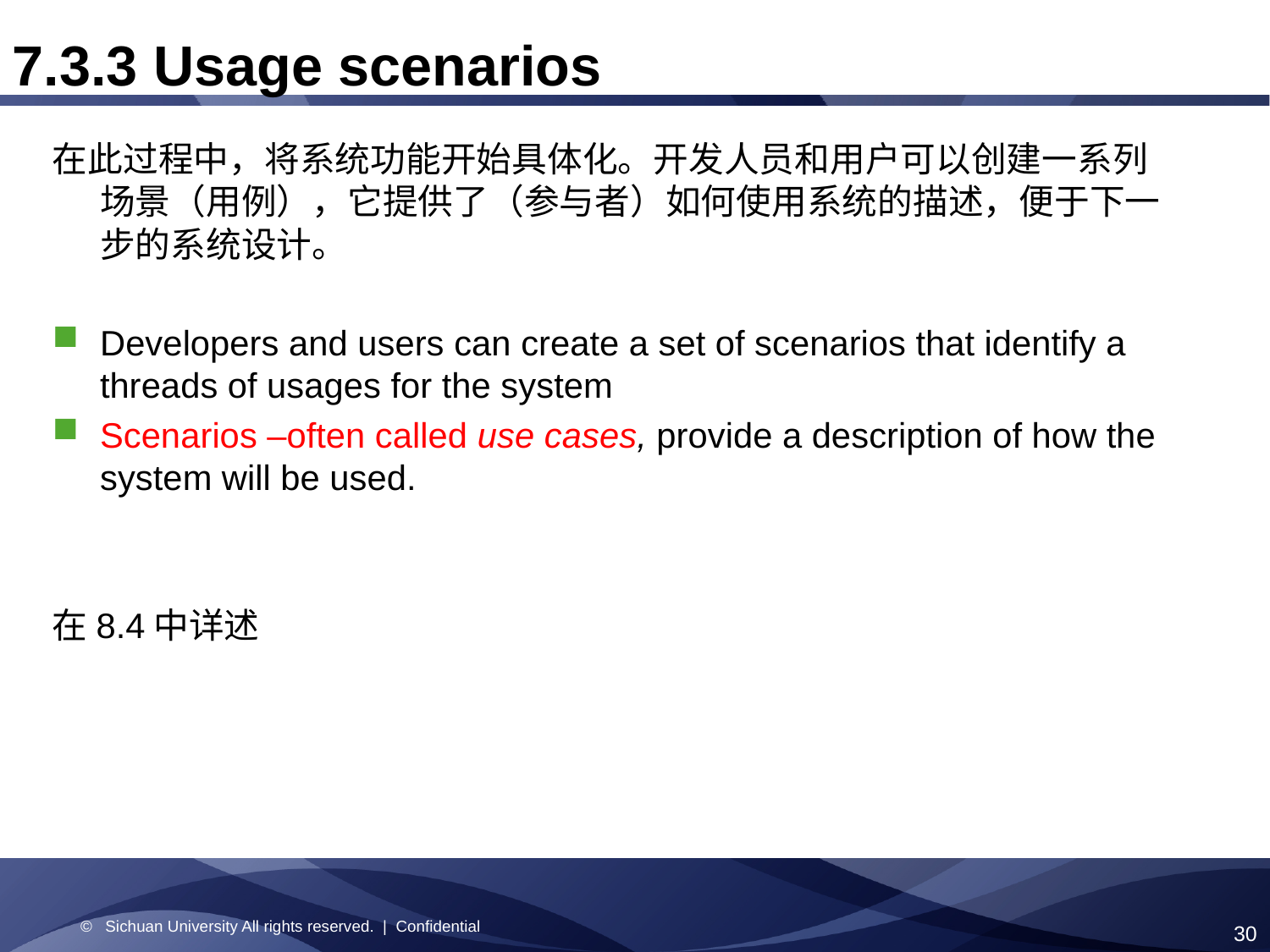

7.3.3 Usage scenarios
在此过程中，将系统功能开始具体化。开发人员和用户可以创建一系列场景（用例），它提供了（参与者）如何使用系统的描述，便于下一步的系统设计。

Developers and users can create a set of scenarios that identify a threads of usages for the system
Scenarios –often called use cases, provide a description of how the system will be used.

在8.4中详述
©   Sichuan University All rights reserved.  |  Confidential
30